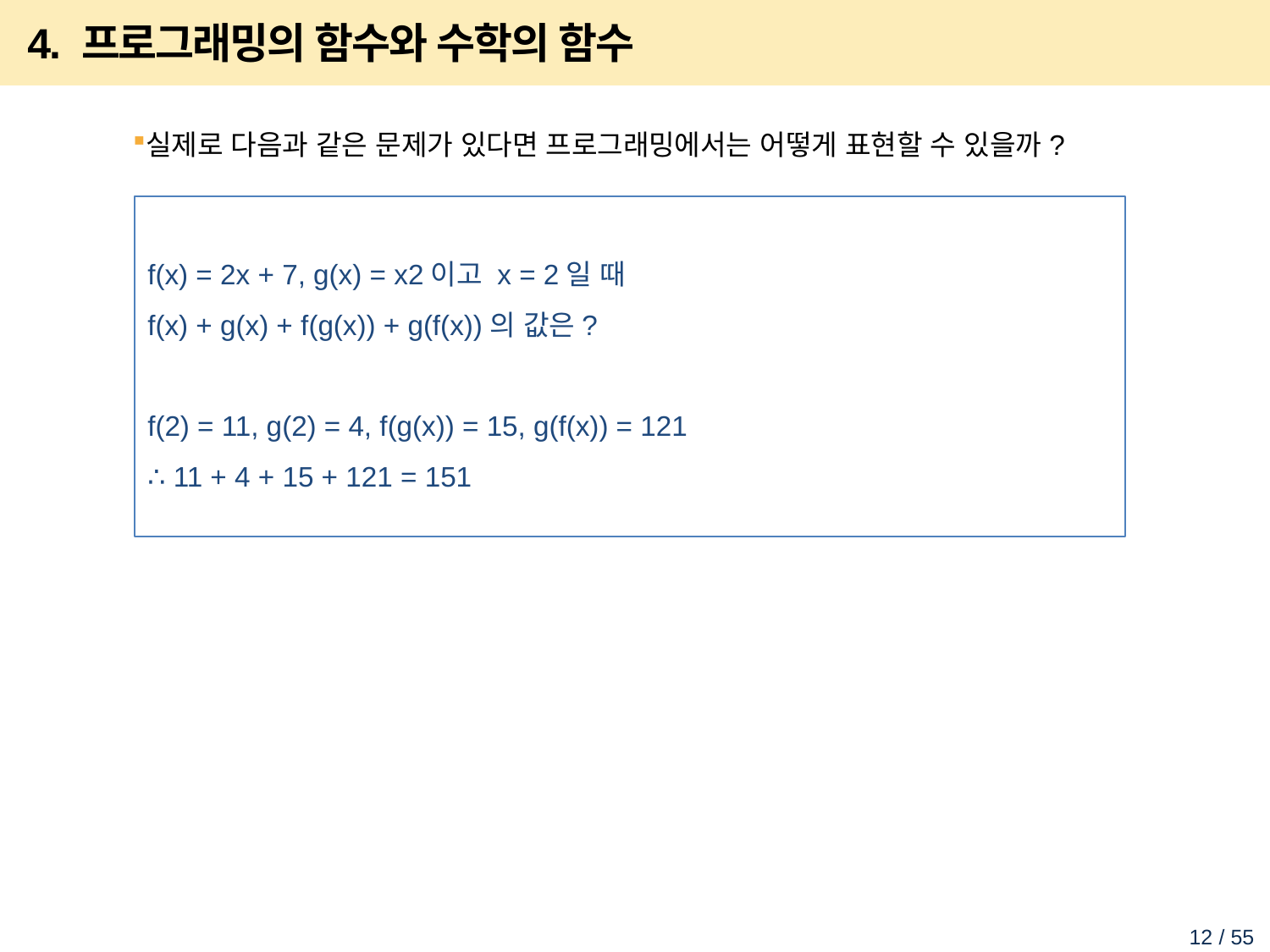

# 4. 프로그래밍의 함수와 수학의 함수
실제로 다음과 같은 문제가 있다면 프로그래밍에서는 어떻게 표현할 수 있을까?
f(x) = 2x + 7, g(x) = x2이고 x = 2일 때
f(x) + g(x) + f(g(x)) + g(f(x))의 값은?

f(2) = 11, g(2) = 4, f(g(x)) = 15, g(f(x)) = 121
∴ 11 + 4 + 15 + 121 = 151